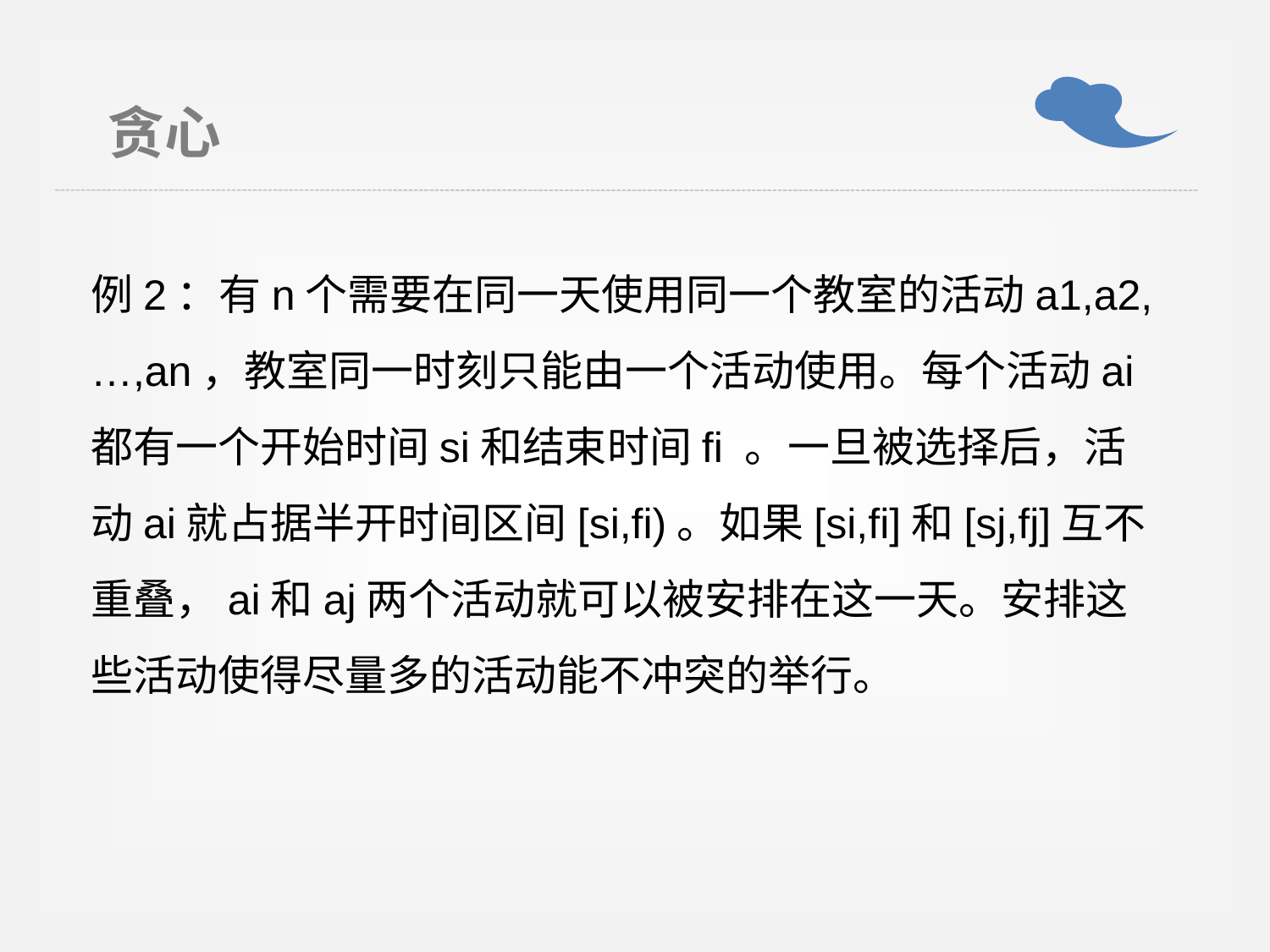

贪心

例2：有n个需要在同一天使用同一个教室的活动a1,a2,…,an，教室同一时刻只能由一个活动使用。每个活动ai都有一个开始时间si和结束时间fi 。一旦被选择后，活动ai就占据半开时间区间[si,fi)。如果[si,fi]和[sj,fj]互不重叠，ai和aj两个活动就可以被安排在这一天。安排这些活动使得尽量多的活动能不冲突的举行。